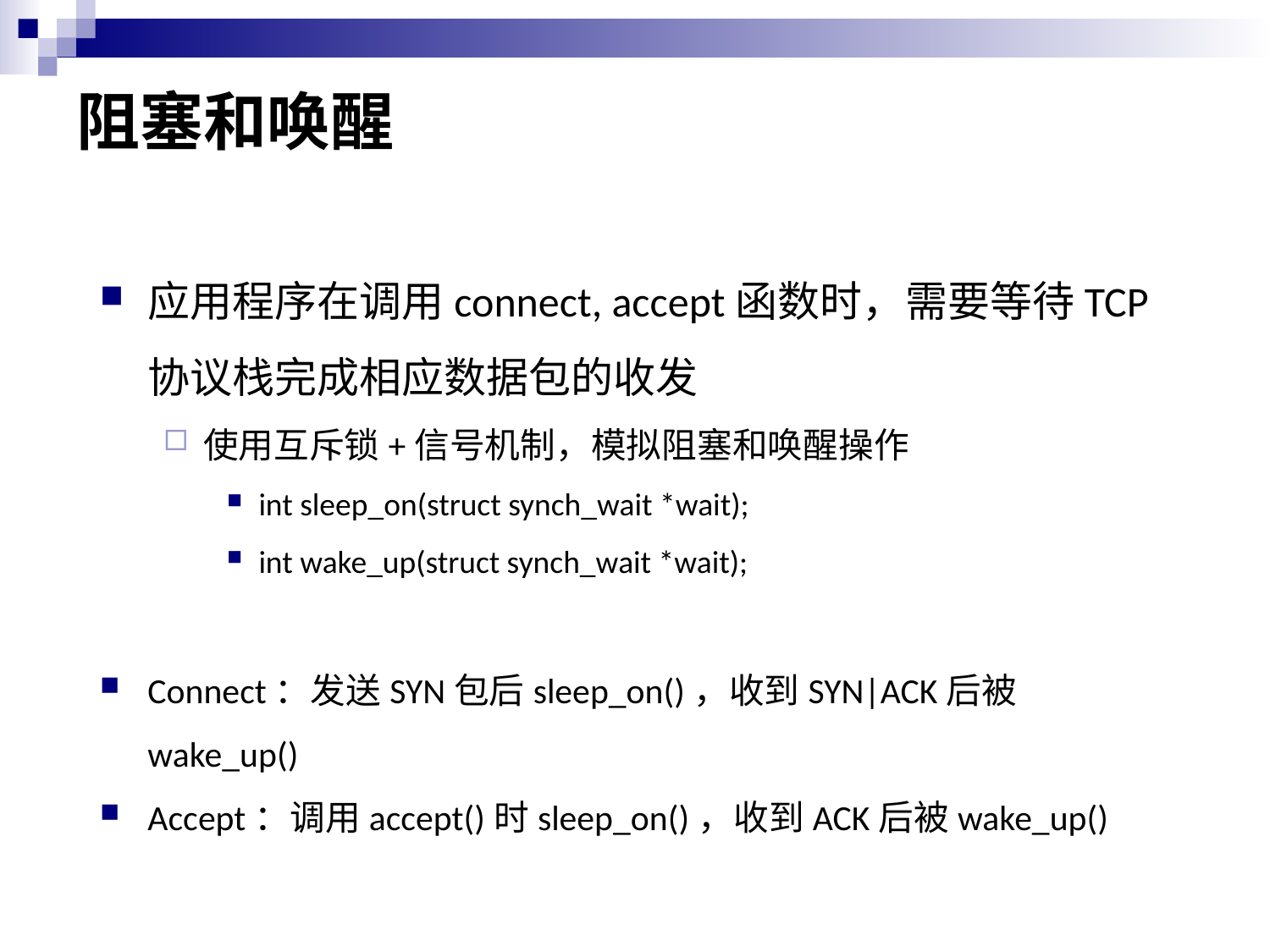

# 阻塞和唤醒
应用程序在调用connect, accept函数时，需要等待TCP协议栈完成相应数据包的收发
使用互斥锁+信号机制，模拟阻塞和唤醒操作
int sleep_on(struct synch_wait *wait);
int wake_up(struct synch_wait *wait);

Connect：发送SYN包后sleep_on()，收到SYN|ACK后被wake_up()
Accept：调用accept()时sleep_on()，收到ACK后被wake_up()
14